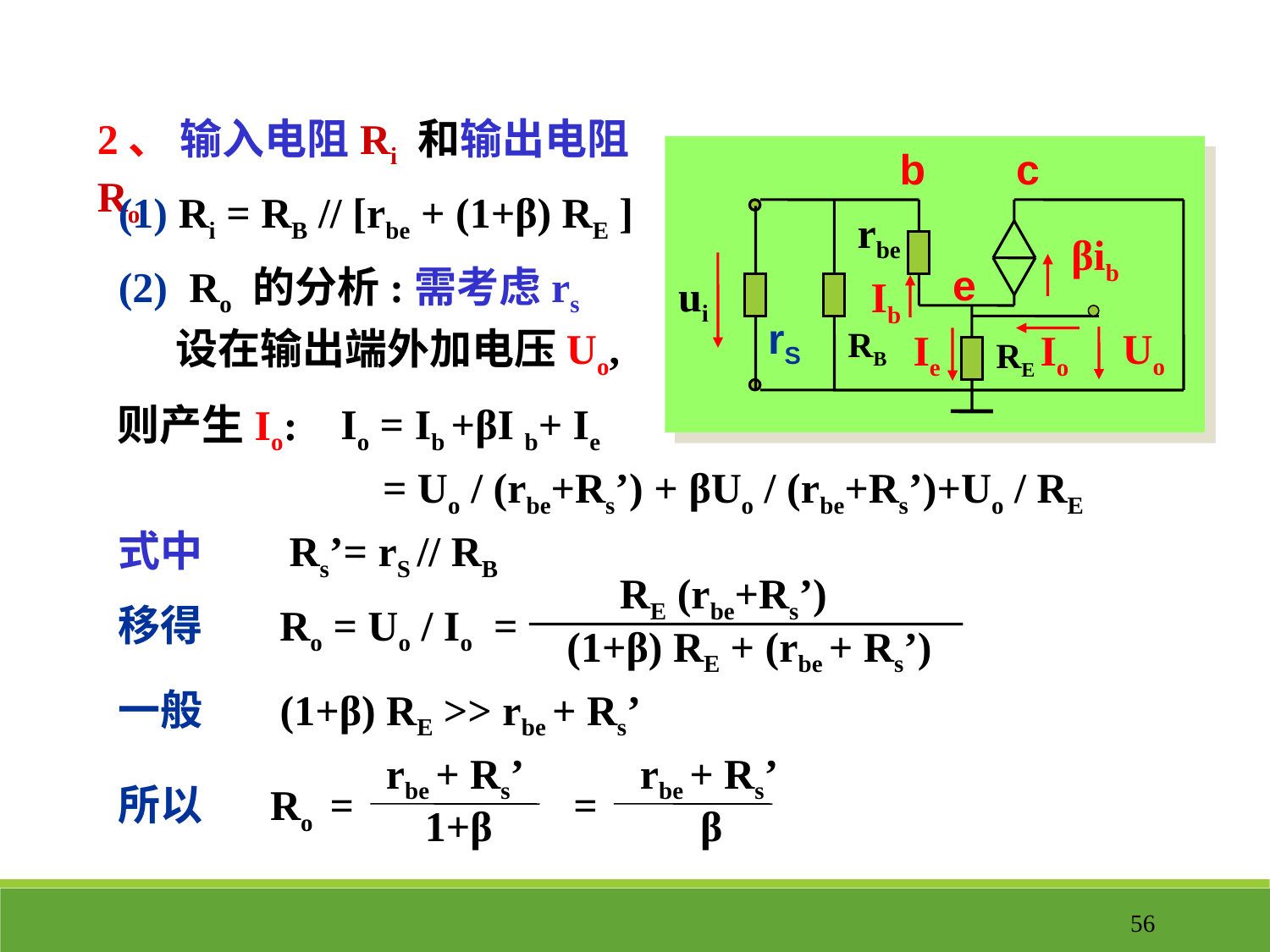

2、 输入电阻Ri 和输出电阻 Ro

b
c

rbe

βib

Ib

Ie

e

ui

RB

Uo
uo
Io

RE

(1) Ri = RB // [rbe + (1+β) RE ]

rS
(2)  Ro 的分析:需考虑rs
     设在输出端外加电压Uo,
则产生Io:
Io = Ib +βI b+ Ie
= Uo / (rbe+Rs’) + βUo / (rbe+Rs’)+Uo / RE
式中        Rs’= rS // RB
RE (rbe+Rs’)
(1+β) RE + (rbe + Rs’)

移得       Ro = Uo / Io  =
一般       (1+β) RE >> rbe + Rs’
rbe + Rs’
1+β

rbe + Rs’
β

所以      Ro  =
=
56